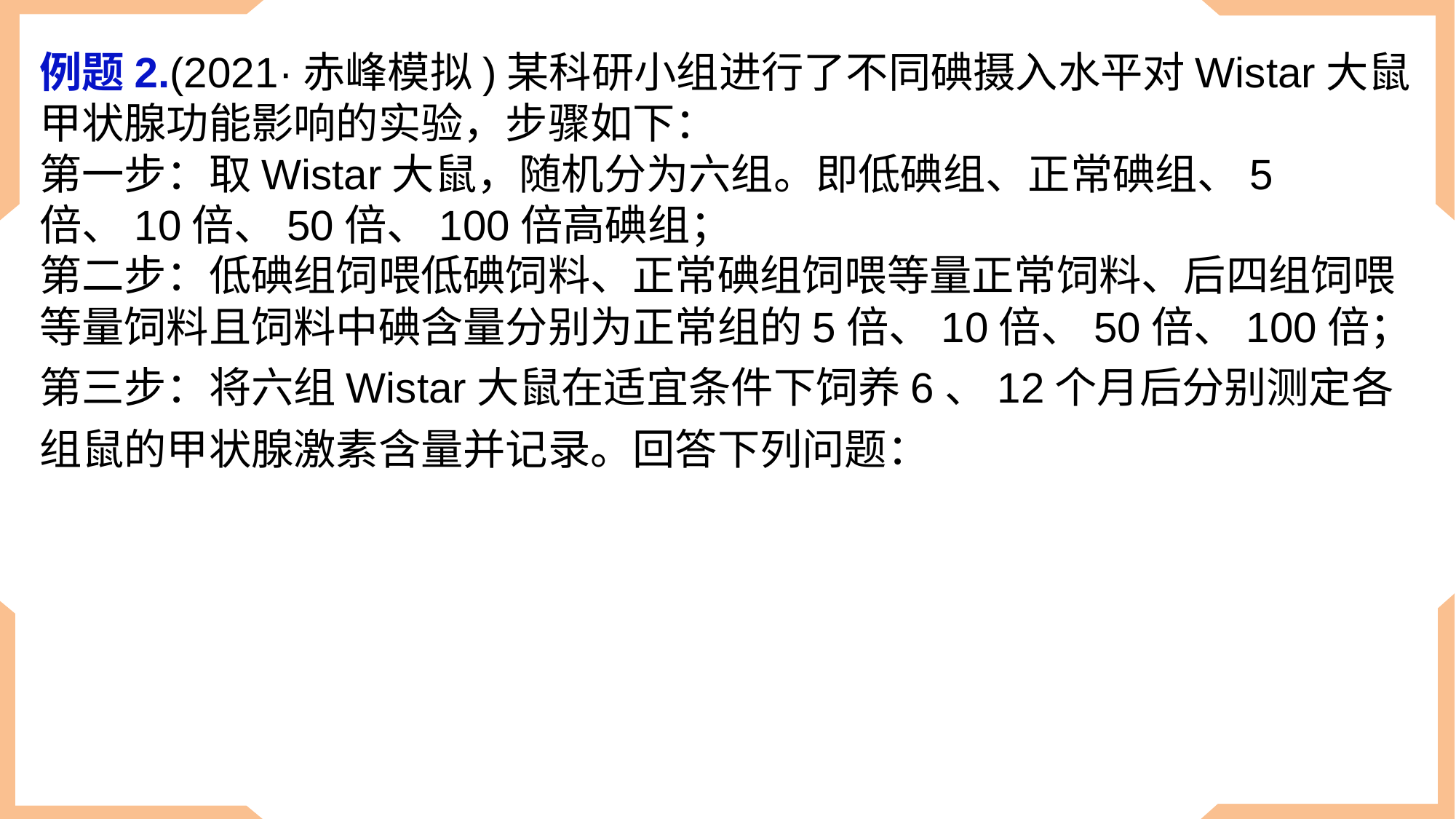

例题2.(2021·赤峰模拟)某科研小组进行了不同碘摄入水平对Wistar大鼠甲状腺功能影响的实验，步骤如下：第一步：取Wistar大鼠，随机分为六组。即低碘组、正常碘组、5倍、10倍、50倍、100倍高碘组；第二步：低碘组饲喂低碘饲料、正常碘组饲喂等量正常饲料、后四组饲喂等量饲料且饲料中碘含量分别为正常组的5倍、10倍、50倍、100倍；第三步：将六组Wistar大鼠在适宜条件下饲养6、12个月后分别测定各组鼠的甲状腺激素含量并记录。回答下列问题：